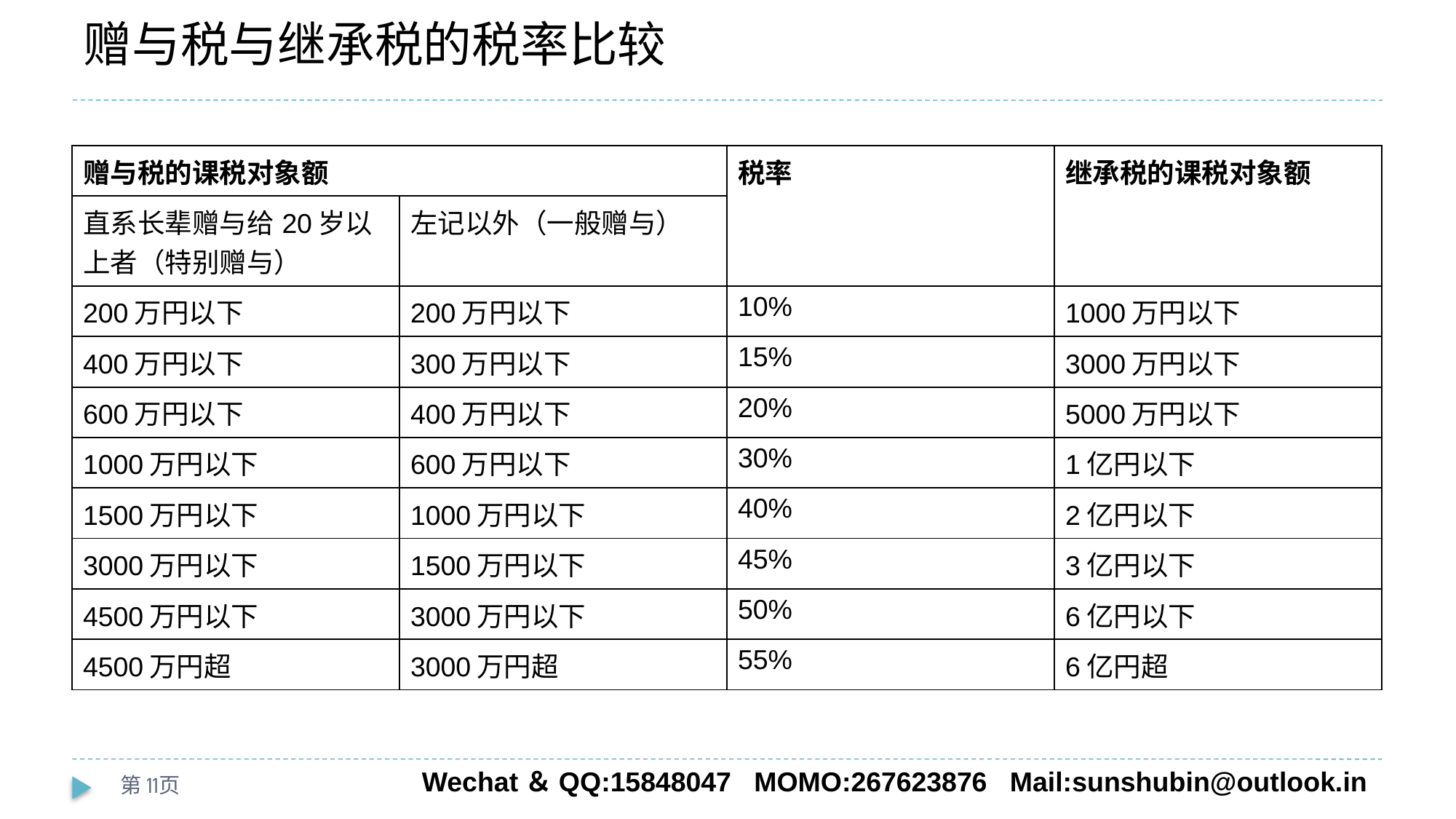

# 赠与税与继承税的税率比较
| 赠与税的课税对象额 |  | 税率 | 继承税的课税对象额 |
| --- | --- | --- | --- |
| 直系长辈赠与给20岁以上者（特别赠与） | 左记以外（一般赠与） |  |  |
| 200万円以下 | 200万円以下 | 10% | 1000万円以下 |
| 400万円以下 | 300万円以下 | 15% | 3000万円以下 |
| 600万円以下 | 400万円以下 | 20% | 5000万円以下 |
| 1000万円以下 | 600万円以下 | 30% | 1亿円以下 |
| 1500万円以下 | 1000万円以下 | 40% | 2亿円以下 |
| 3000万円以下 | 1500万円以下 | 45% | 3亿円以下 |
| 4500万円以下 | 3000万円以下 | 50% | 6亿円以下 |
| 4500万円超 | 3000万円超 | 55% | 6亿円超 |
第11页